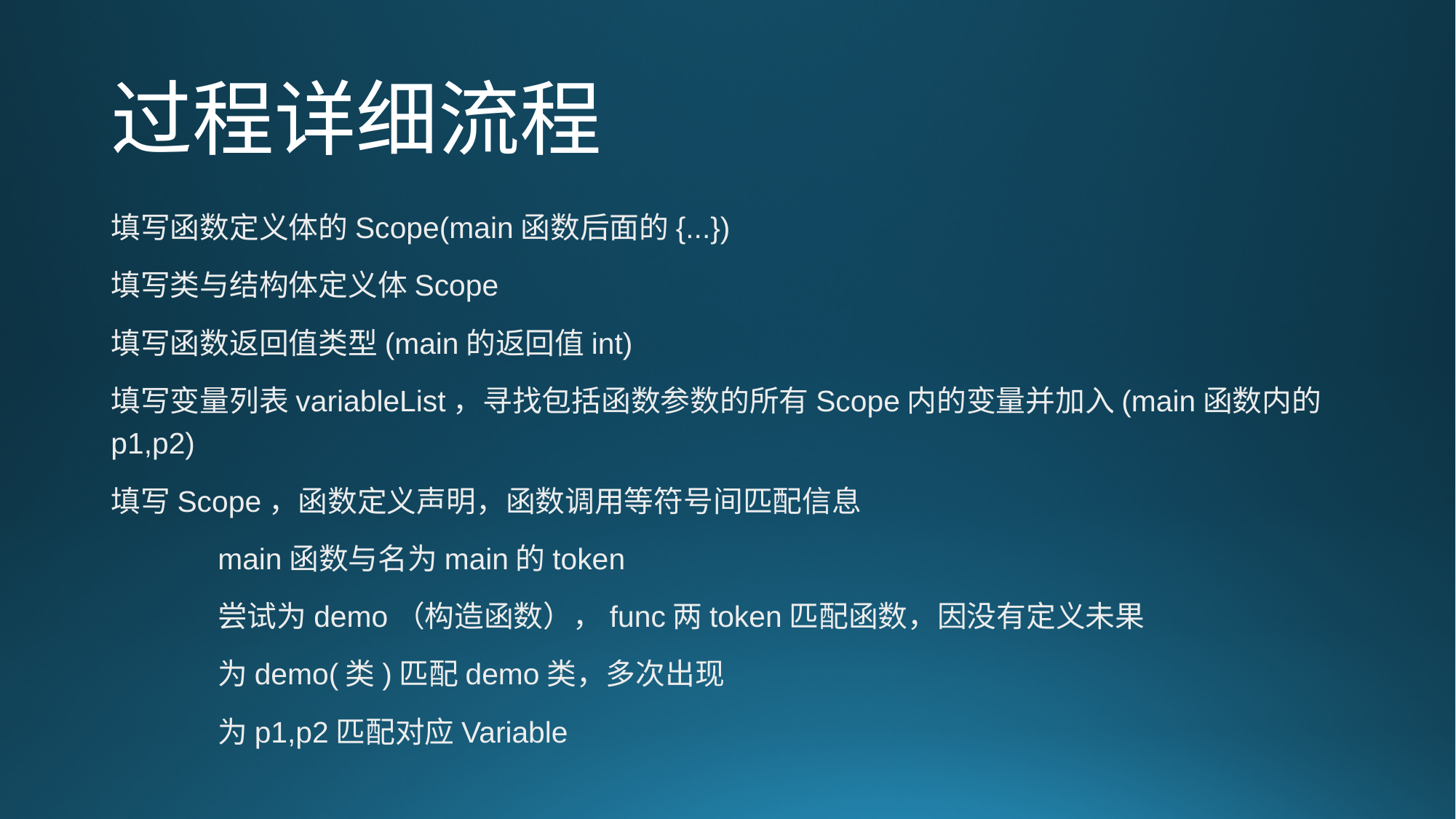

# 过程详细流程
填写函数定义体的Scope(main函数后面的{...})
填写类与结构体定义体Scope
填写函数返回值类型(main的返回值int)
填写变量列表variableList，寻找包括函数参数的所有Scope内的变量并加入(main函数内的p1,p2)
填写Scope，函数定义声明，函数调用等符号间匹配信息
	main函数与名为main的token
	尝试为demo（构造函数），func两token匹配函数，因没有定义未果
	为demo(类)匹配demo类，多次出现
	为p1,p2匹配对应Variable